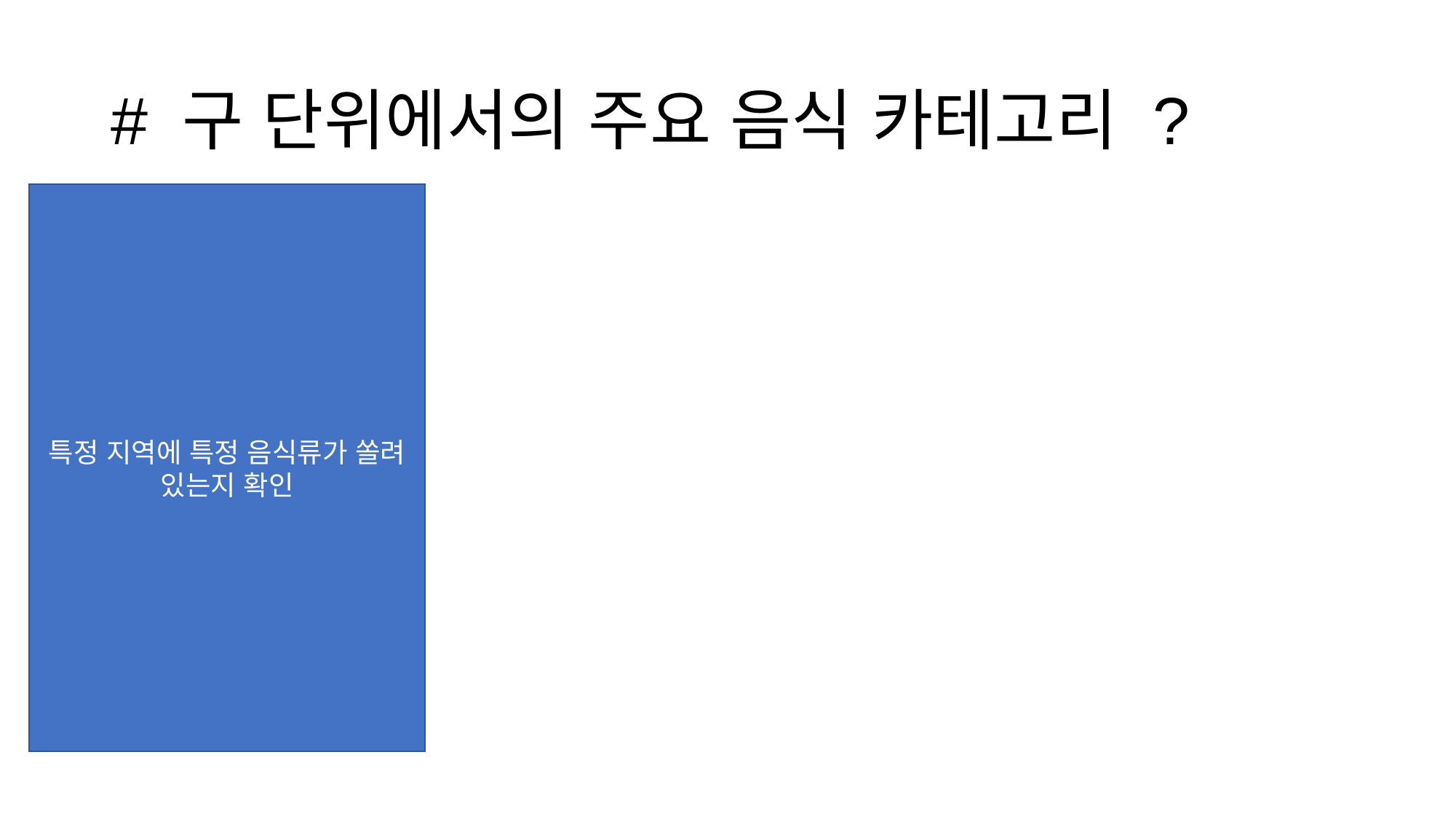

# # 구 단위에서의 주요 음식 카테고리 ?
특정 지역에 특정 음식류가 쏠려 있는지 확인